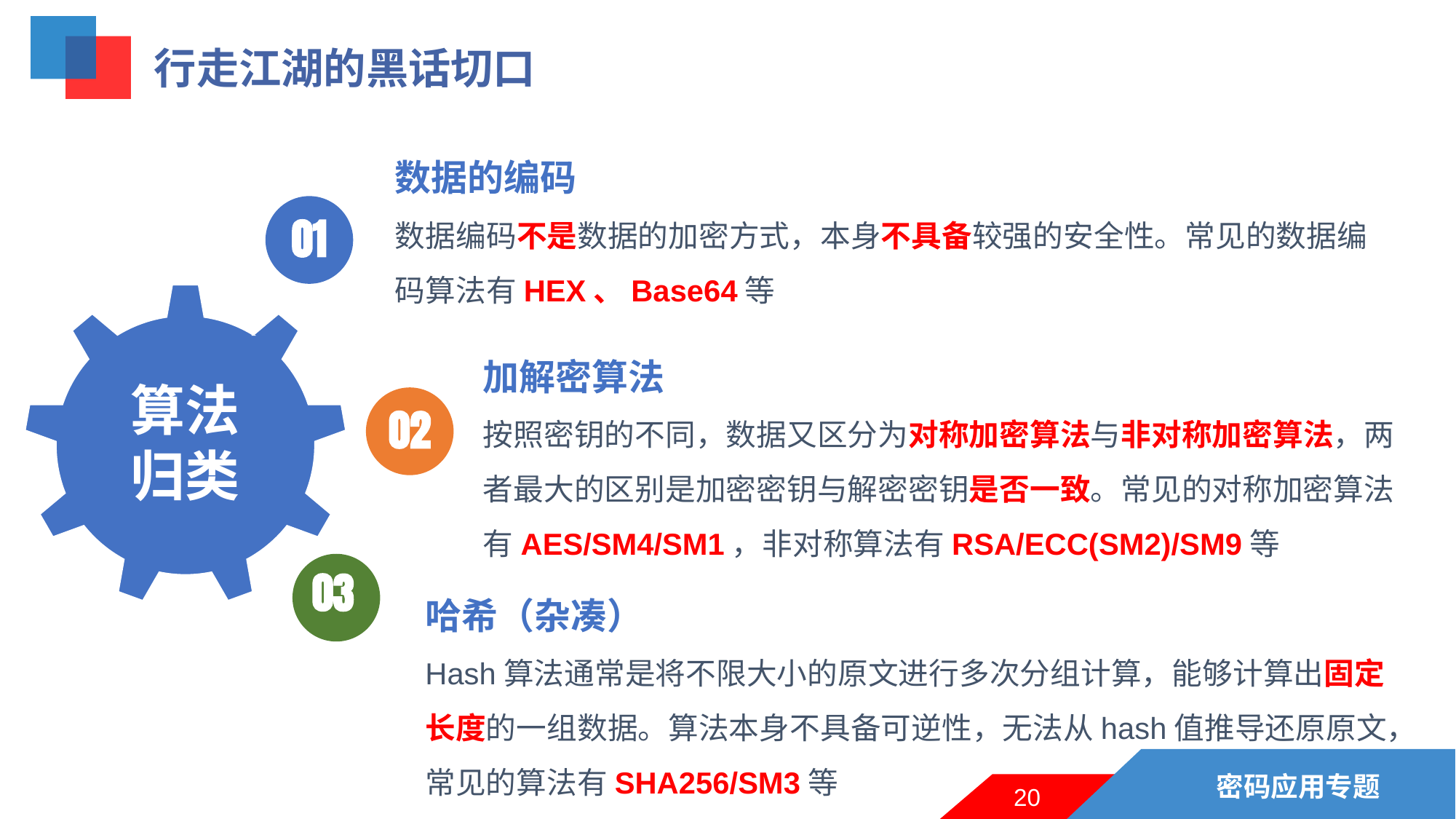

# 行走江湖的黑话切口
数据的编码
数据编码不是数据的加密方式，本身不具备较强的安全性。常见的数据编码算法有HEX、Base64等

01

加解密算法
按照密钥的不同，数据又区分为对称加密算法与非对称加密算法，两者最大的区别是加密密钥与解密密钥是否一致。常见的对称加密算法有AES/SM4/SM1，非对称算法有RSA/ECC(SM2)/SM9等
算法
归类

02

03
哈希（杂凑）
Hash算法通常是将不限大小的原文进行多次分组计算，能够计算出固定长度的一组数据。算法本身不具备可逆性，无法从hash值推导还原原文，常见的算法有SHA256/SM3等